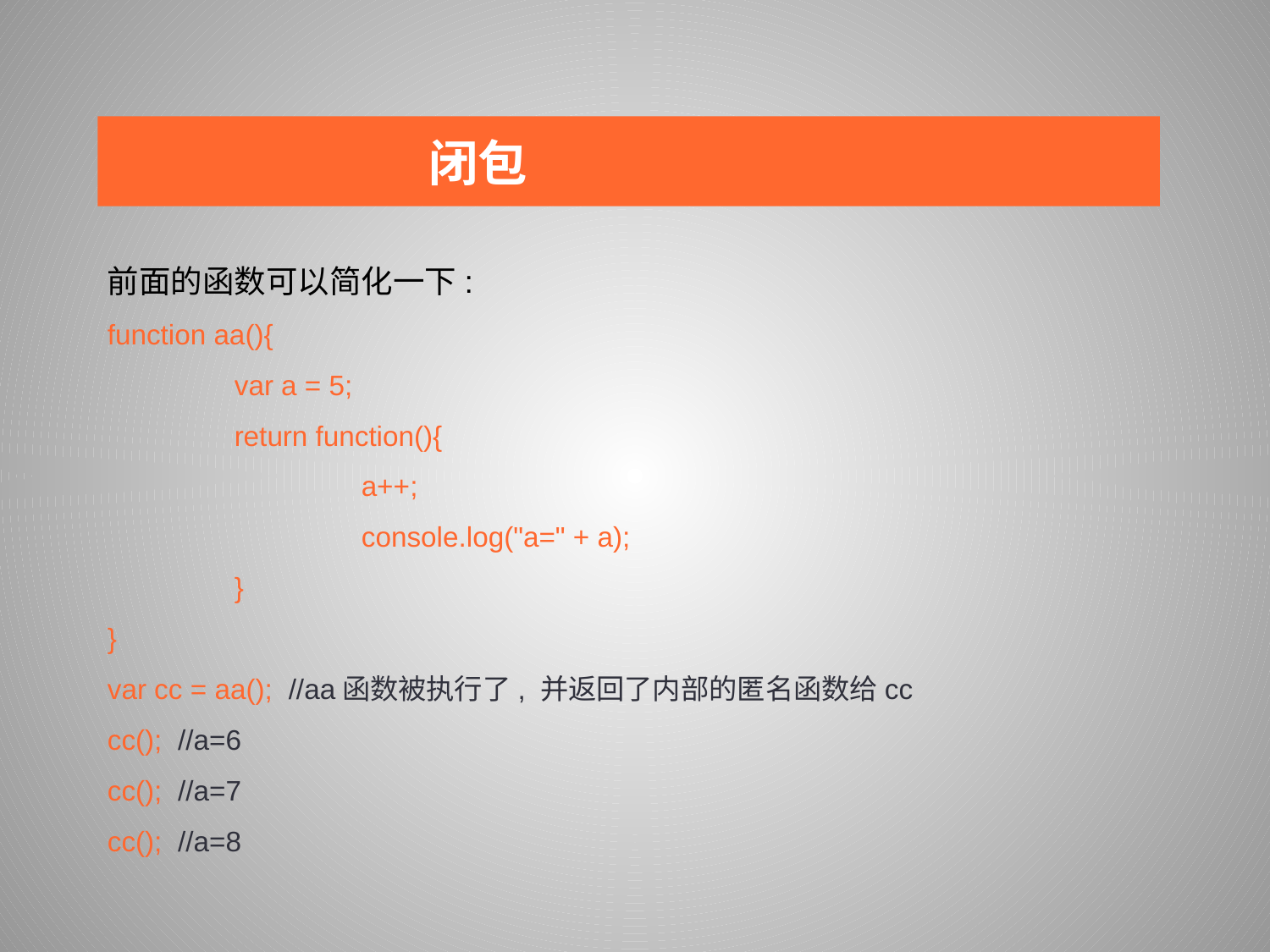

闭包
前面的函数可以简化一下:
function aa(){
	var a = 5;
	return function(){
		a++;
		console.log("a=" + a);
	}
}
var cc = aa();  //aa函数被执行了, 并返回了内部的匿名函数给cc
cc();  //a=6
cc();  //a=7
cc();  //a=8